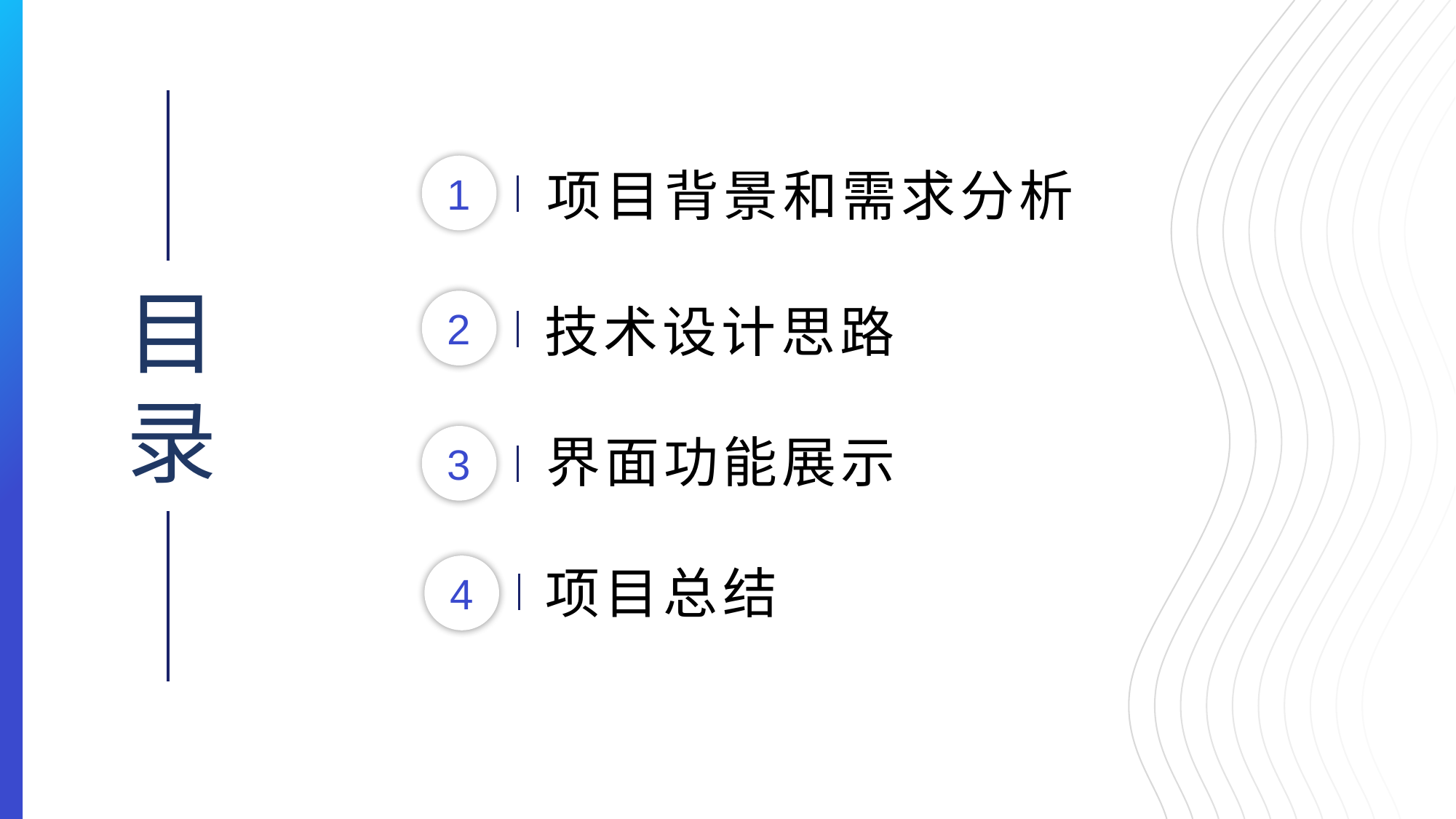

目
录
1
项目背景和需求分析
2
技术设计思路
界面功能展示
3
项目总结
4